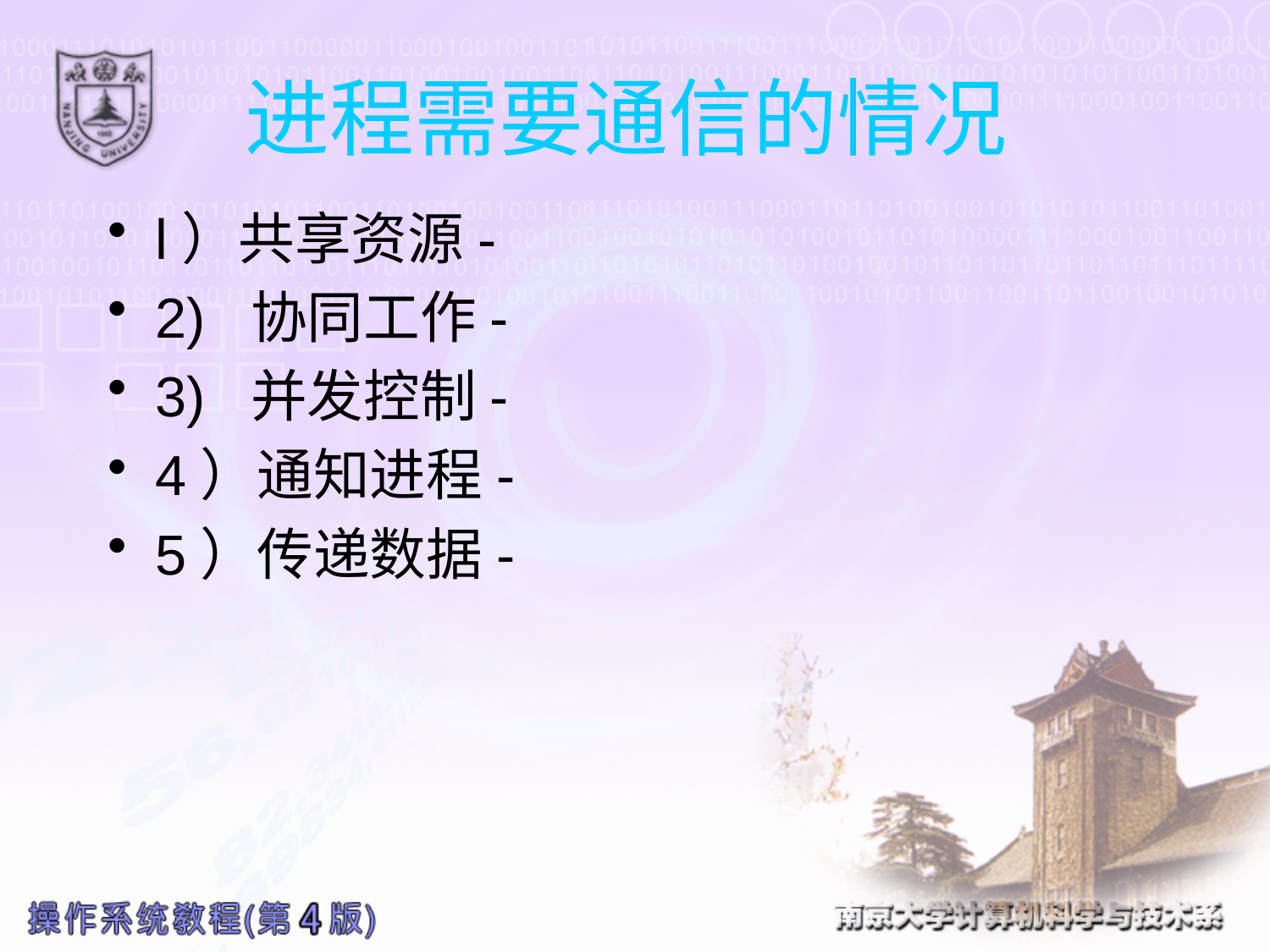

# 进程需要通信的情况
l）共享资源-
2)  协同工作-
3)  并发控制-
4）通知进程-
5）传递数据-